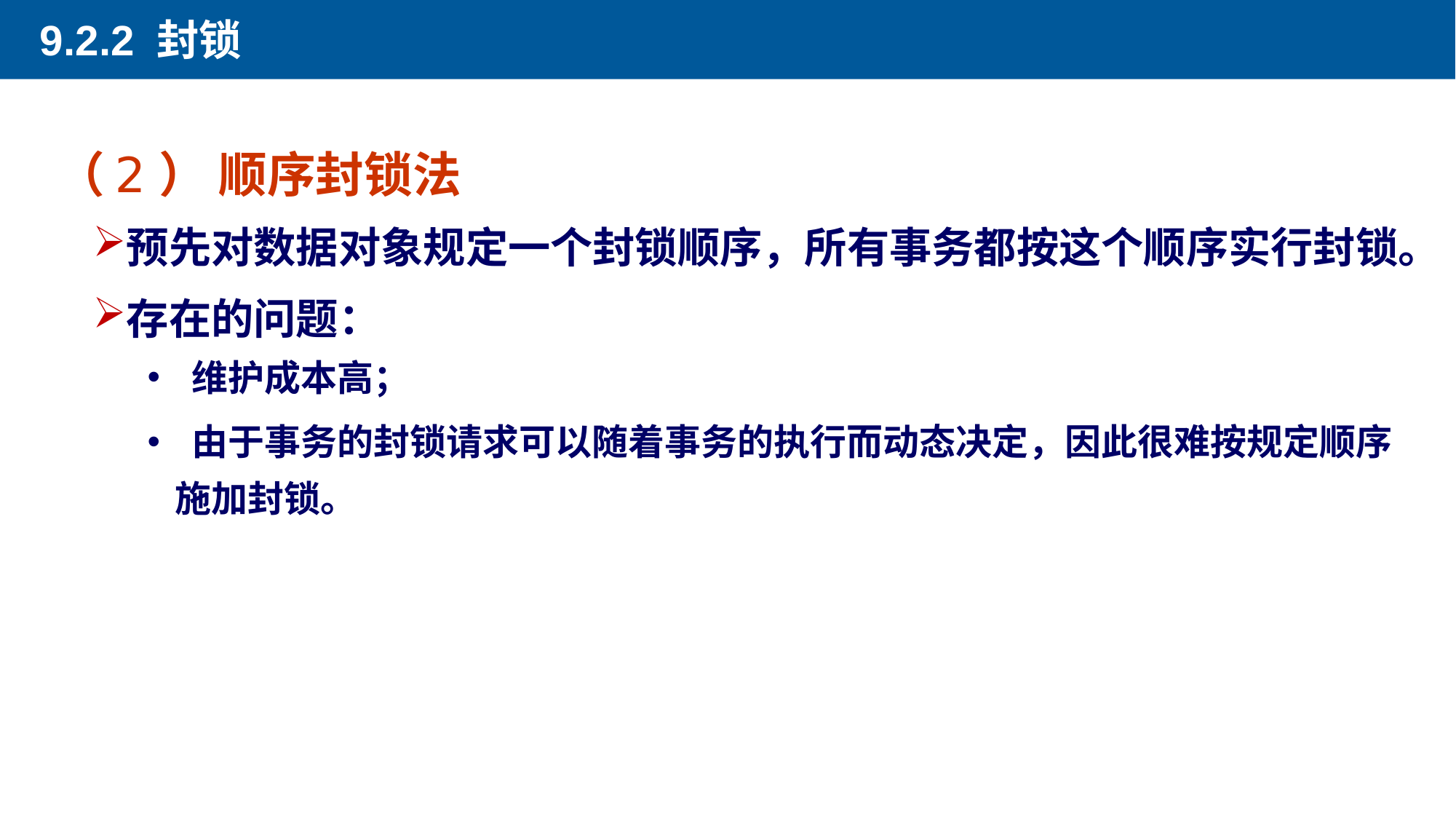

9.2.2 封锁
（2） 顺序封锁法
预先对数据对象规定一个封锁顺序，所有事务都按这个顺序实行封锁。
存在的问题：
 维护成本高；
 由于事务的封锁请求可以随着事务的执行而动态决定，因此很难按规定顺序施加封锁。